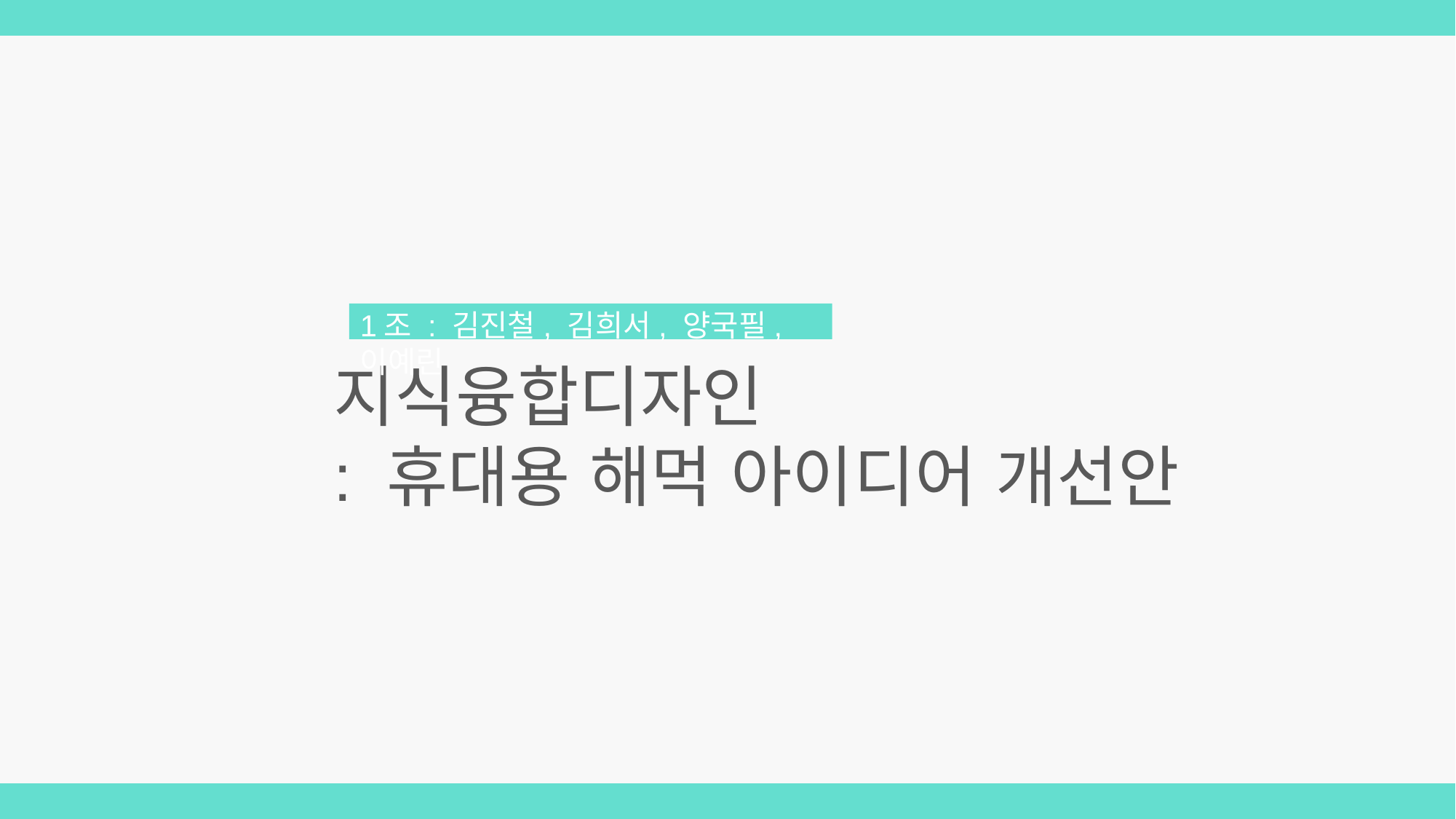

1조 : 김진철, 김희서, 양국필, 이예린

지식융합디자인
: 휴대용 해먹 아이디어 개선안